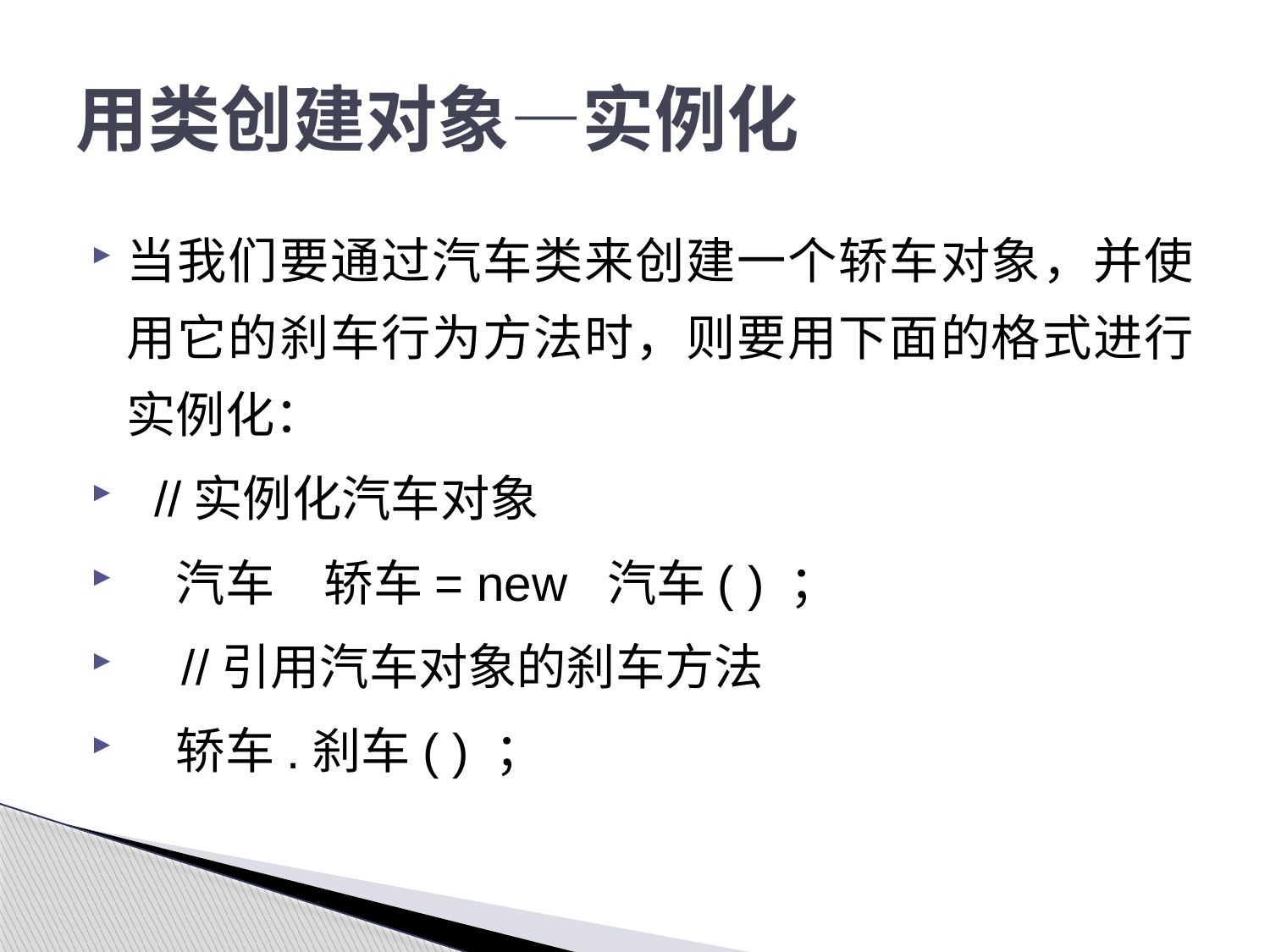

# 用类创建对象—实例化
当我们要通过汽车类来创建一个轿车对象，并使用它的刹车行为方法时，则要用下面的格式进行实例化：
  //实例化汽车对象
　汽车　轿车= new  汽车( ) ；
    //引用汽车对象的刹车方法
　轿车.刹车( ) ；